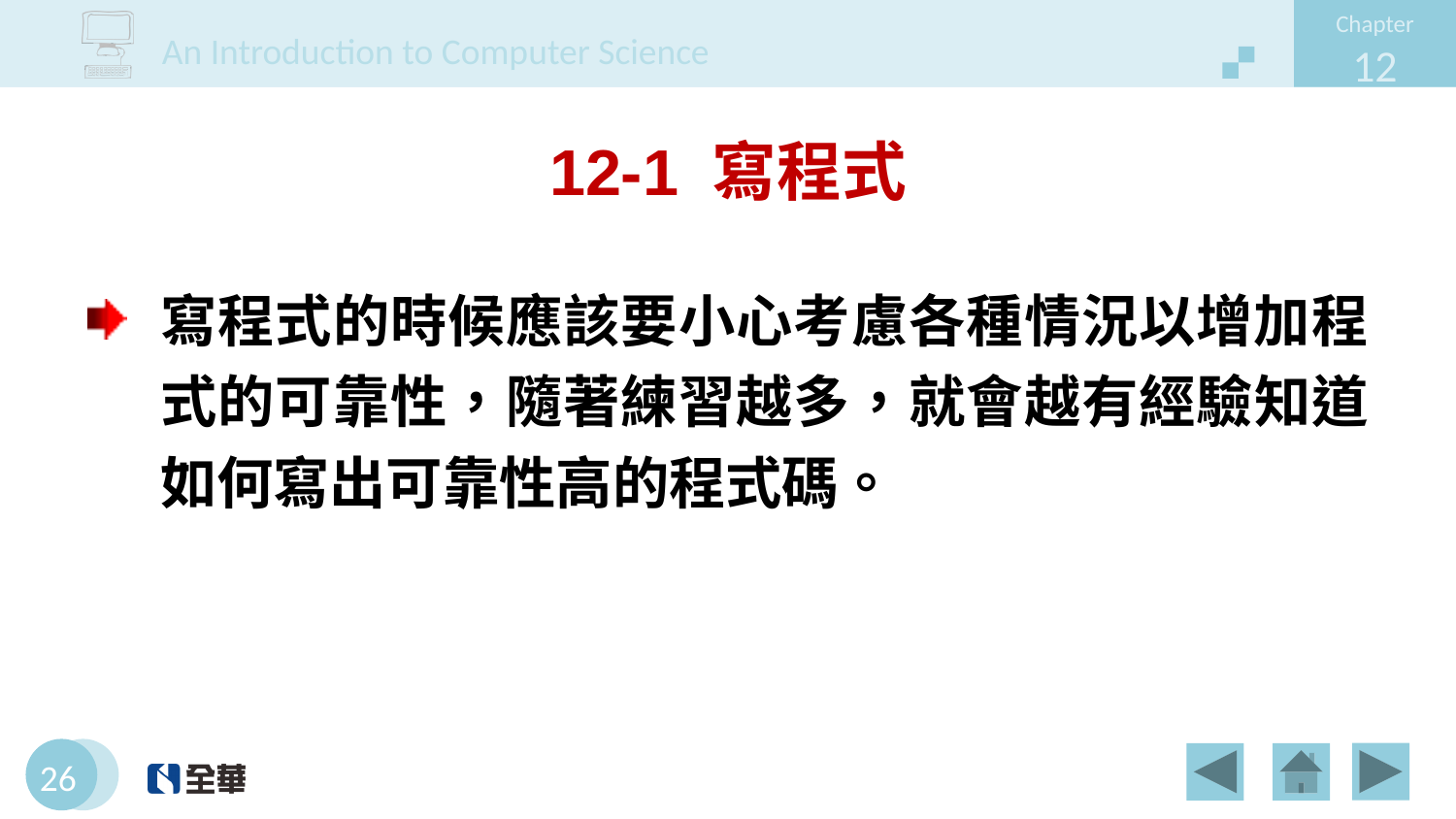

# 12-1 寫程式
寫程式的時候應該要小心考慮各種情況以增加程式的可靠性，隨著練習越多，就會越有經驗知道如何寫出可靠性高的程式碼。